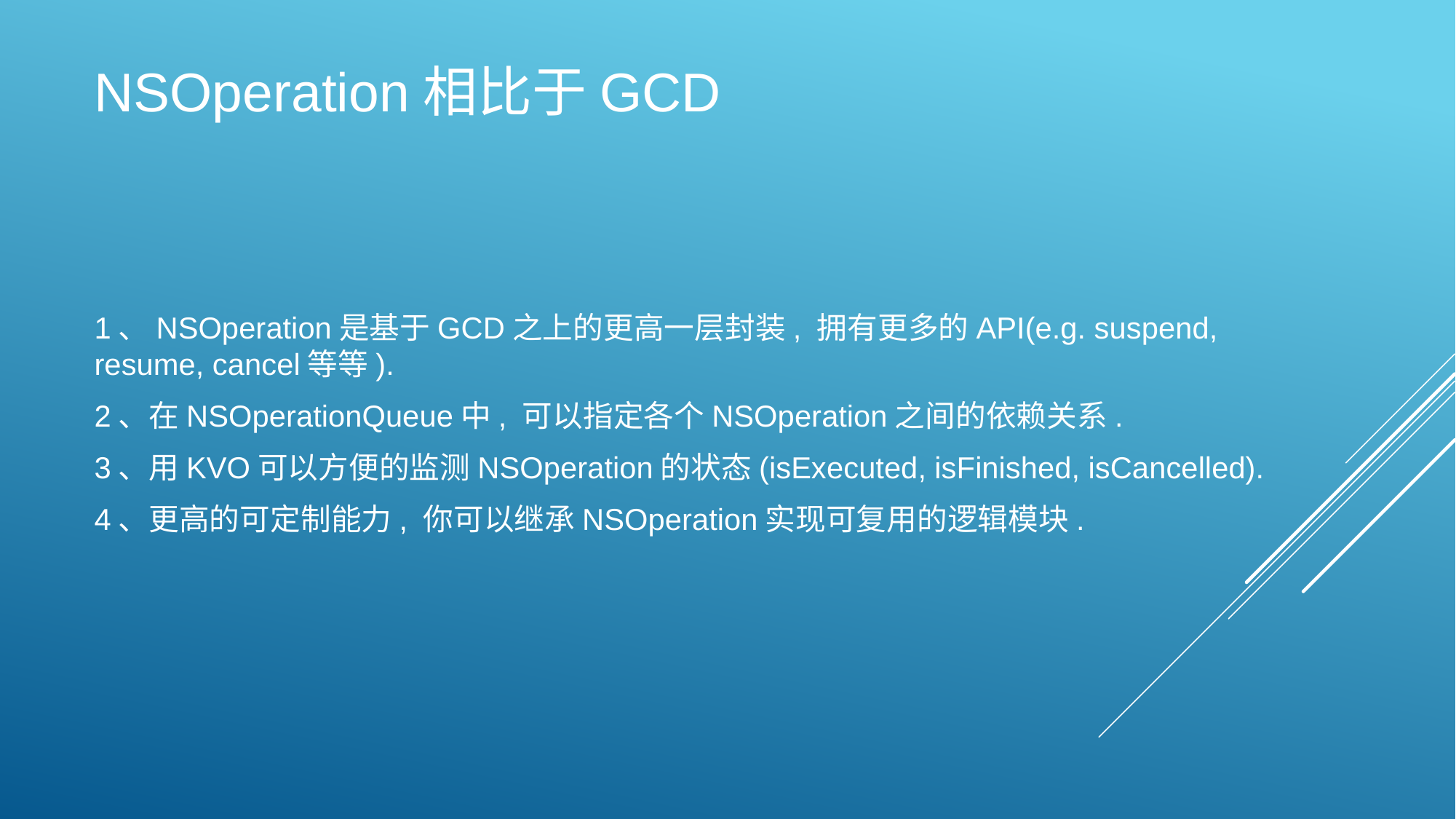

# NSOperation相比于GCD
1、NSOperation是基于GCD之上的更高一层封装, 拥有更多的API(e.g. suspend, resume, cancel等等).
2、在NSOperationQueue中, 可以指定各个NSOperation之间的依赖关系.
3、用KVO可以方便的监测NSOperation的状态(isExecuted, isFinished, isCancelled).
4、更高的可定制能力, 你可以继承NSOperation实现可复用的逻辑模块.